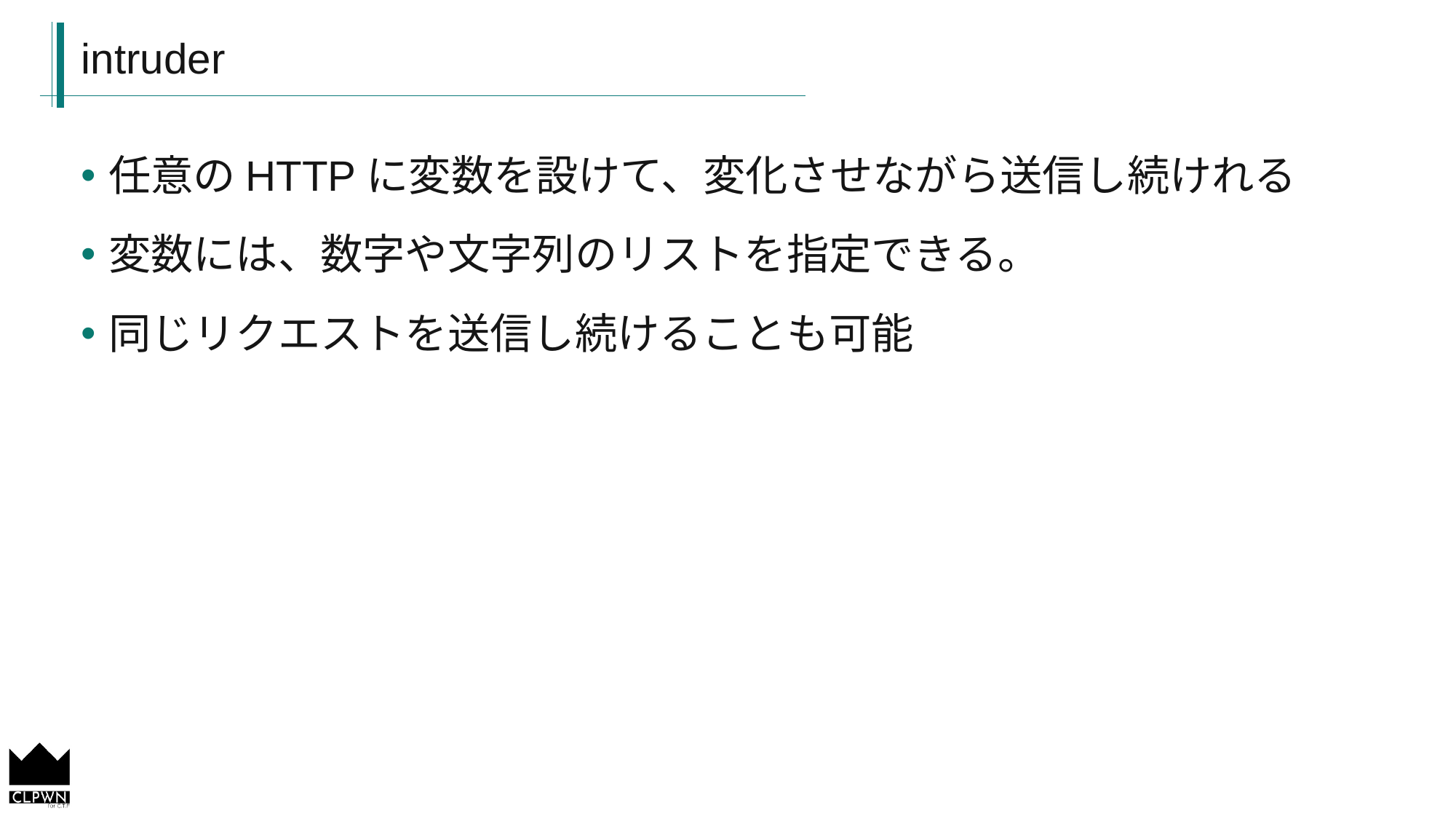

# intruder
任意のHTTPに変数を設けて、変化させながら送信し続けれる
変数には、数字や文字列のリストを指定できる。
同じリクエストを送信し続けることも可能